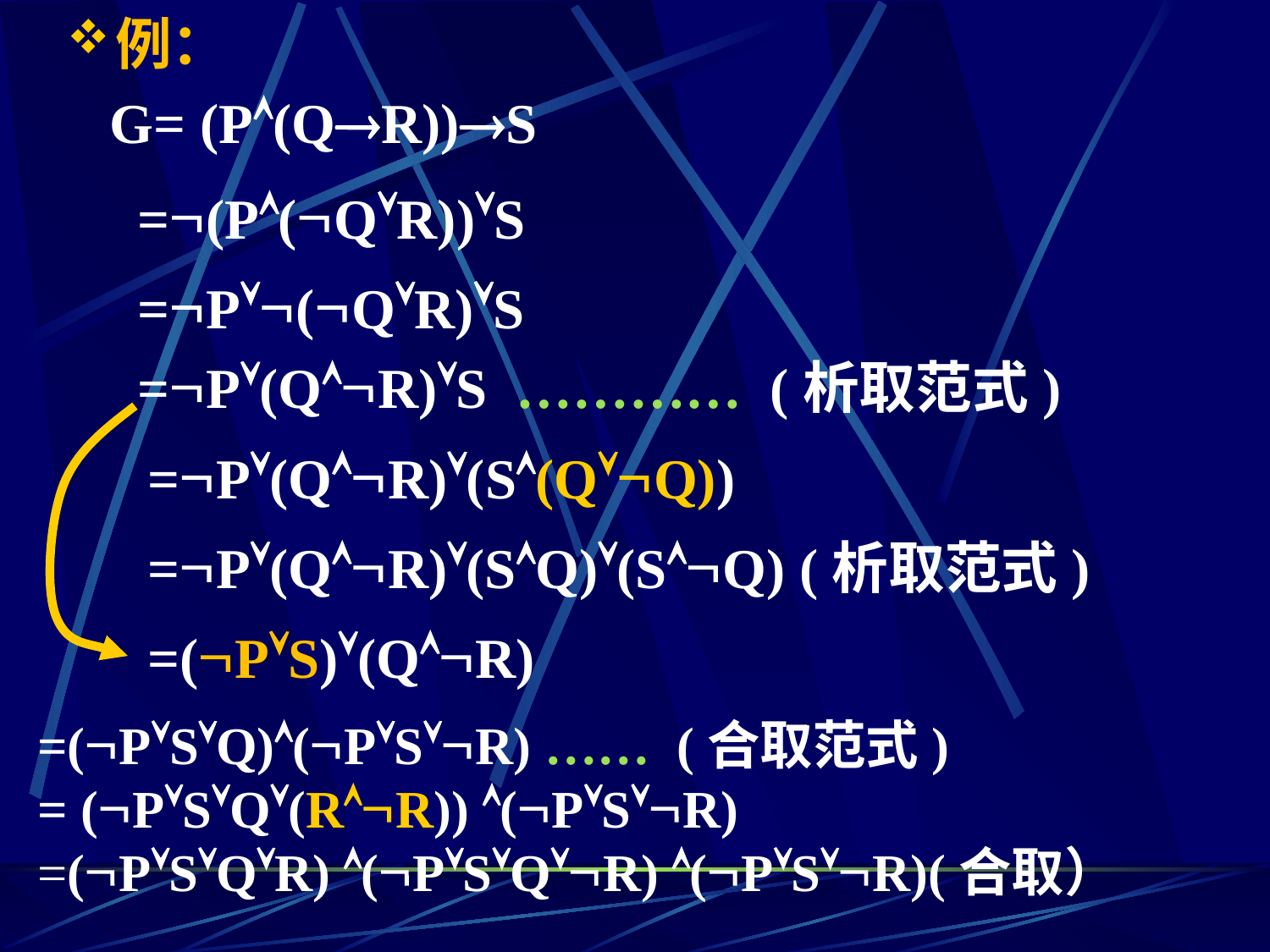

例：
   G= (P∧(Q→R))→S

=¬(P∧(¬Q∨R))∨S
=¬P∨¬(¬Q∨R)∨S
=¬P∨(Q∧¬R)∨S  …………  (析取范式)

=(¬P∨S)∨(Q∧¬R)
=¬P∨(Q∧¬R)∨(S∧(Q∨¬Q))
=¬P∨(Q∧¬R)∨(S∧Q)∨(S∧¬Q) (析取范式)
=(¬P∨S∨Q)∧(¬P∨S∨¬R) ……  (合取范式)
= (¬P∨S∨Q∨(R∧¬R)) ∧(¬P∨S∨¬R)
=(¬P∨S∨Q∨R) ∧(¬P∨S∨Q∨¬R) ∧(¬P∨S∨¬R)(合取）
93